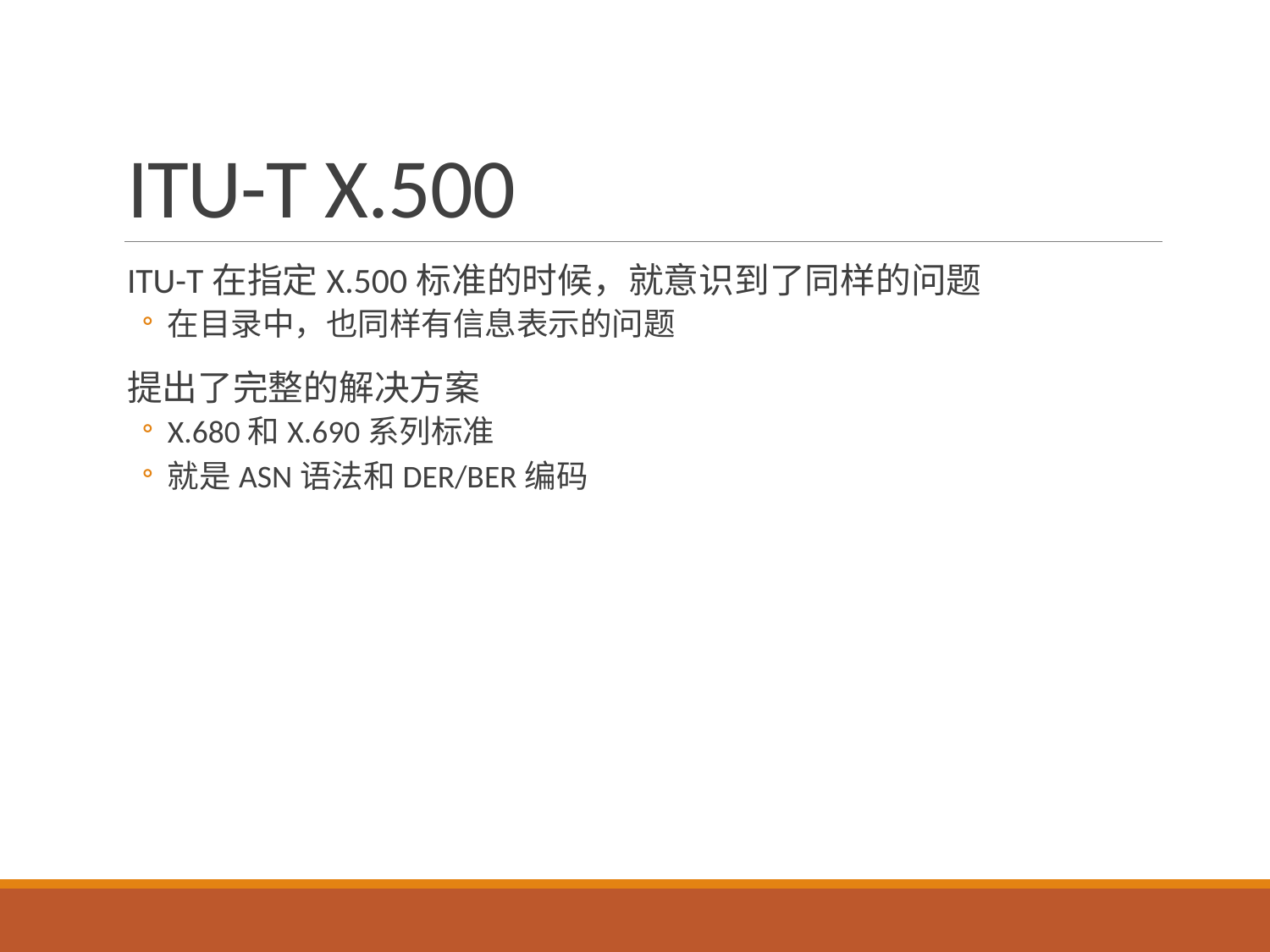

# ITU-T X.500
ITU-T在指定X.500标准的时候，就意识到了同样的问题
在目录中，也同样有信息表示的问题
提出了完整的解决方案
X.680和X.690系列标准
就是ASN语法和DER/BER编码
95